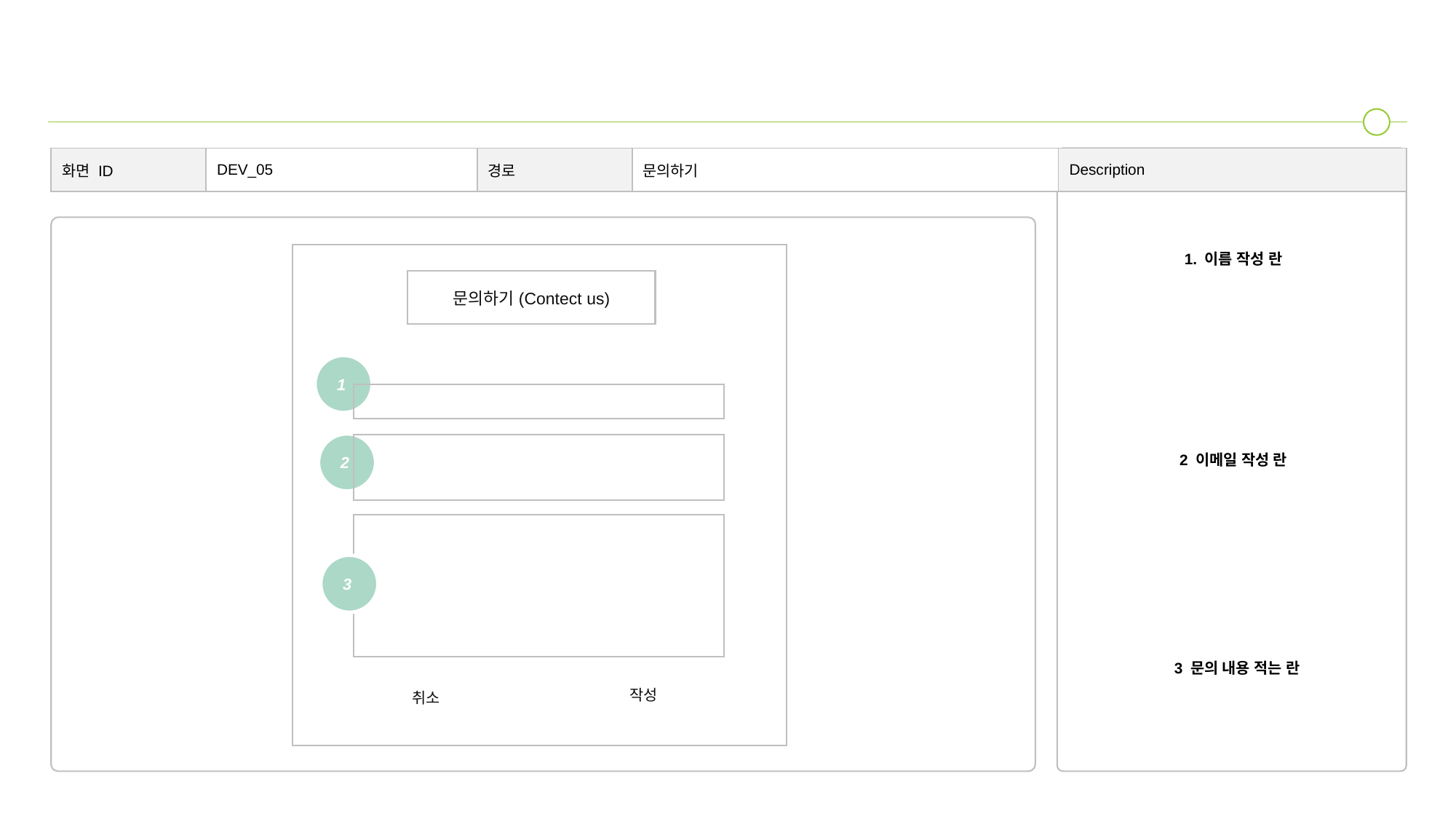

| 화면 ID | DEV\_05 | 경로 | 문의하기 | Description |
| --- | --- | --- | --- | --- |

| 화면 ID | 000\_5 | 경로 | 문의하기(Contect Us) | 설명 문의 하기 |
| --- | --- | --- | --- | --- |

1. 이름 작성 란
문의하기(Contect us)

1

2

2 이메일 작성 란

3
3 문의 내용 적는 란
작성
취소